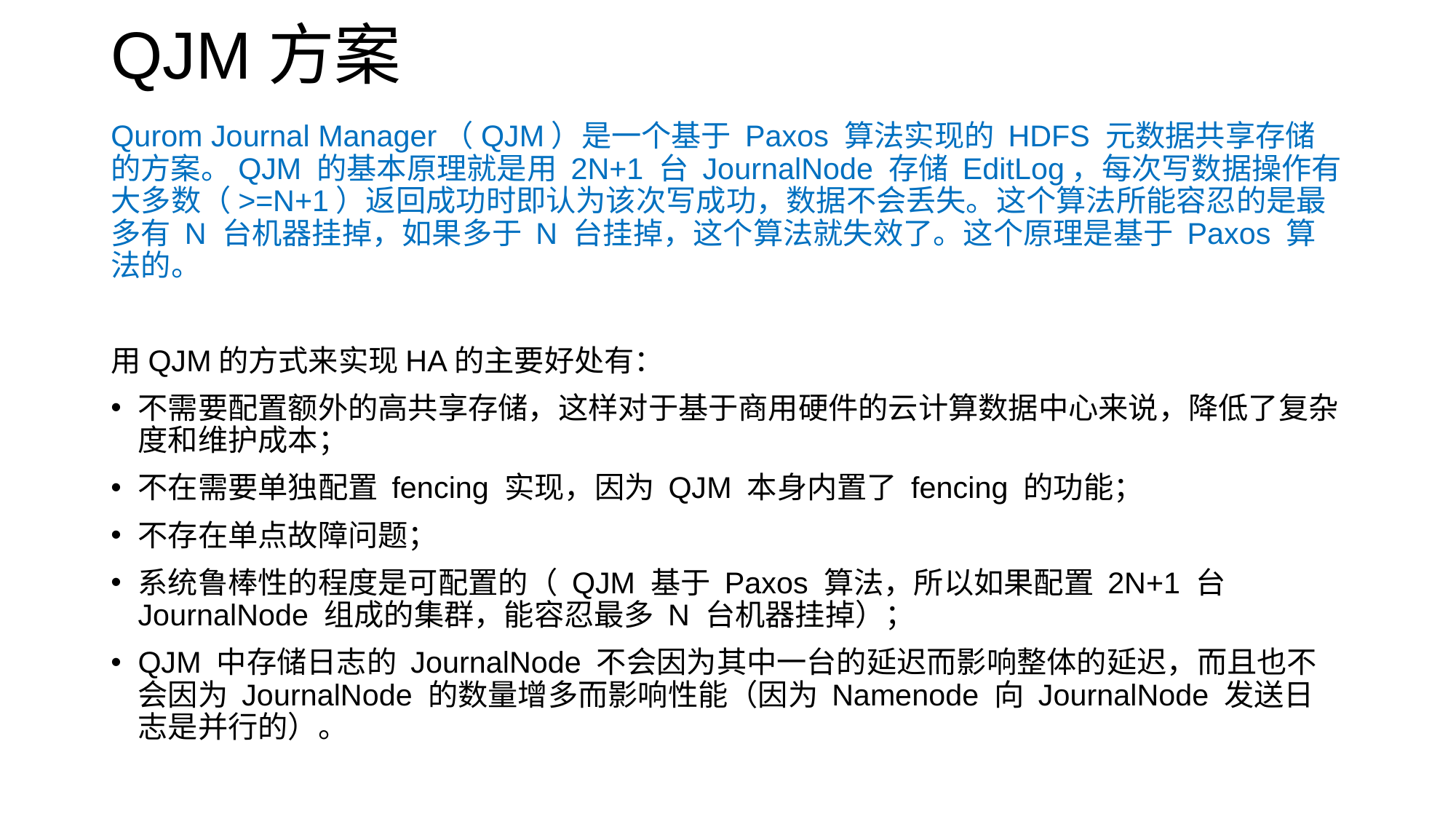

# QJM方案
Qurom Journal Manager（QJM）是一个基于 Paxos 算法实现的 HDFS 元数据共享存储的方案。QJM 的基本原理就是用 2N+1 台 JournalNode 存储 EditLog，每次写数据操作有大多数（>=N+1）返回成功时即认为该次写成功，数据不会丢失。这个算法所能容忍的是最多有 N 台机器挂掉，如果多于 N 台挂掉，这个算法就失效了。这个原理是基于 Paxos 算法的。

用QJM的方式来实现HA的主要好处有：
不需要配置额外的高共享存储，这样对于基于商用硬件的云计算数据中心来说，降低了复杂度和维护成本；
不在需要单独配置 fencing 实现，因为 QJM 本身内置了 fencing 的功能；
不存在单点故障问题；
系统鲁棒性的程度是可配置的（ QJM 基于 Paxos 算法，所以如果配置 2N+1 台 JournalNode 组成的集群，能容忍最多 N 台机器挂掉）；
QJM 中存储日志的 JournalNode 不会因为其中一台的延迟而影响整体的延迟，而且也不会因为 JournalNode 的数量增多而影响性能（因为 Namenode 向 JournalNode 发送日志是并行的）。